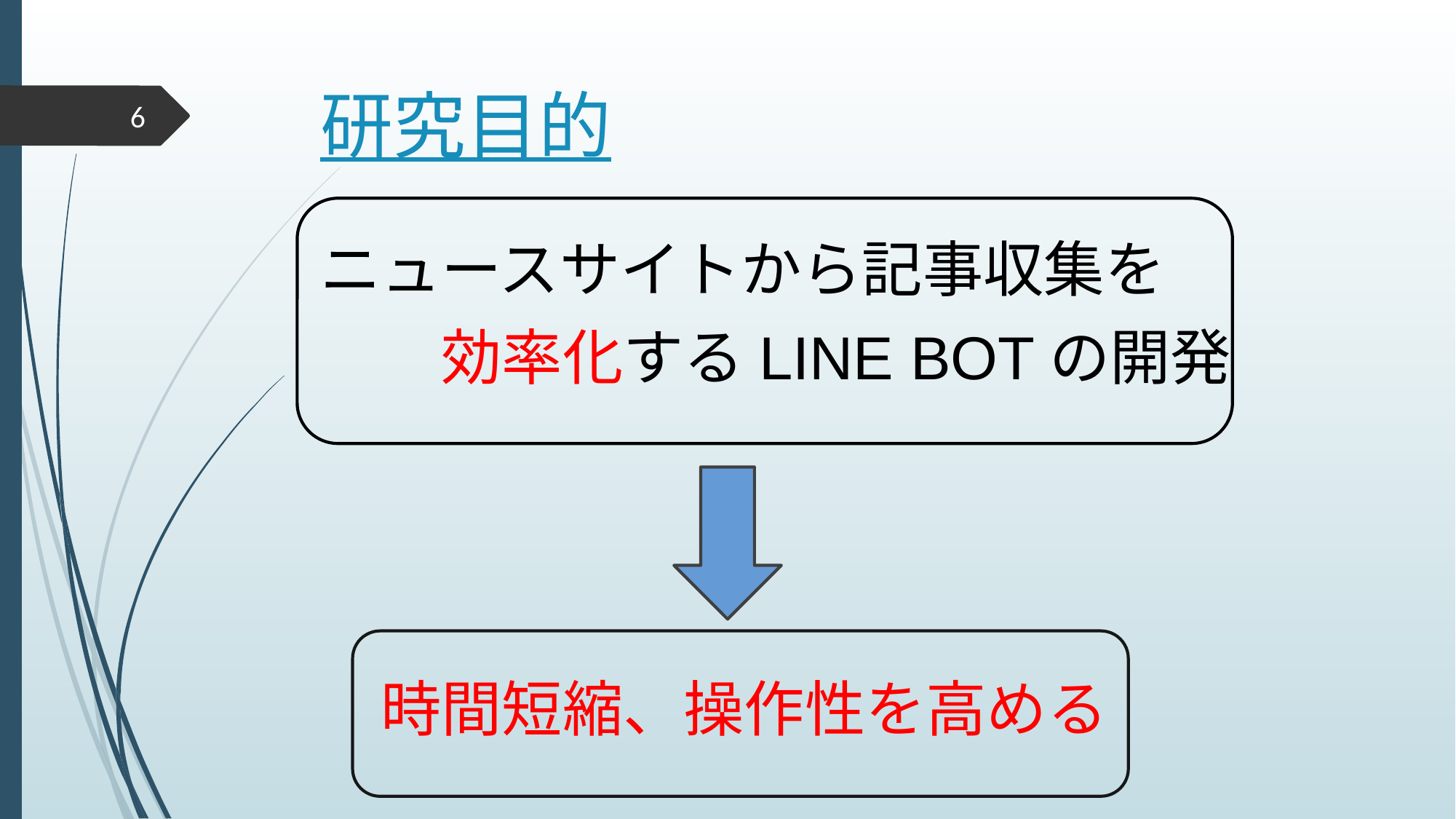

# 研究目的
6

ニュースサイトから記事収集を
　　効率化するLINE BOTの開発

　時間短縮、操作性を高める